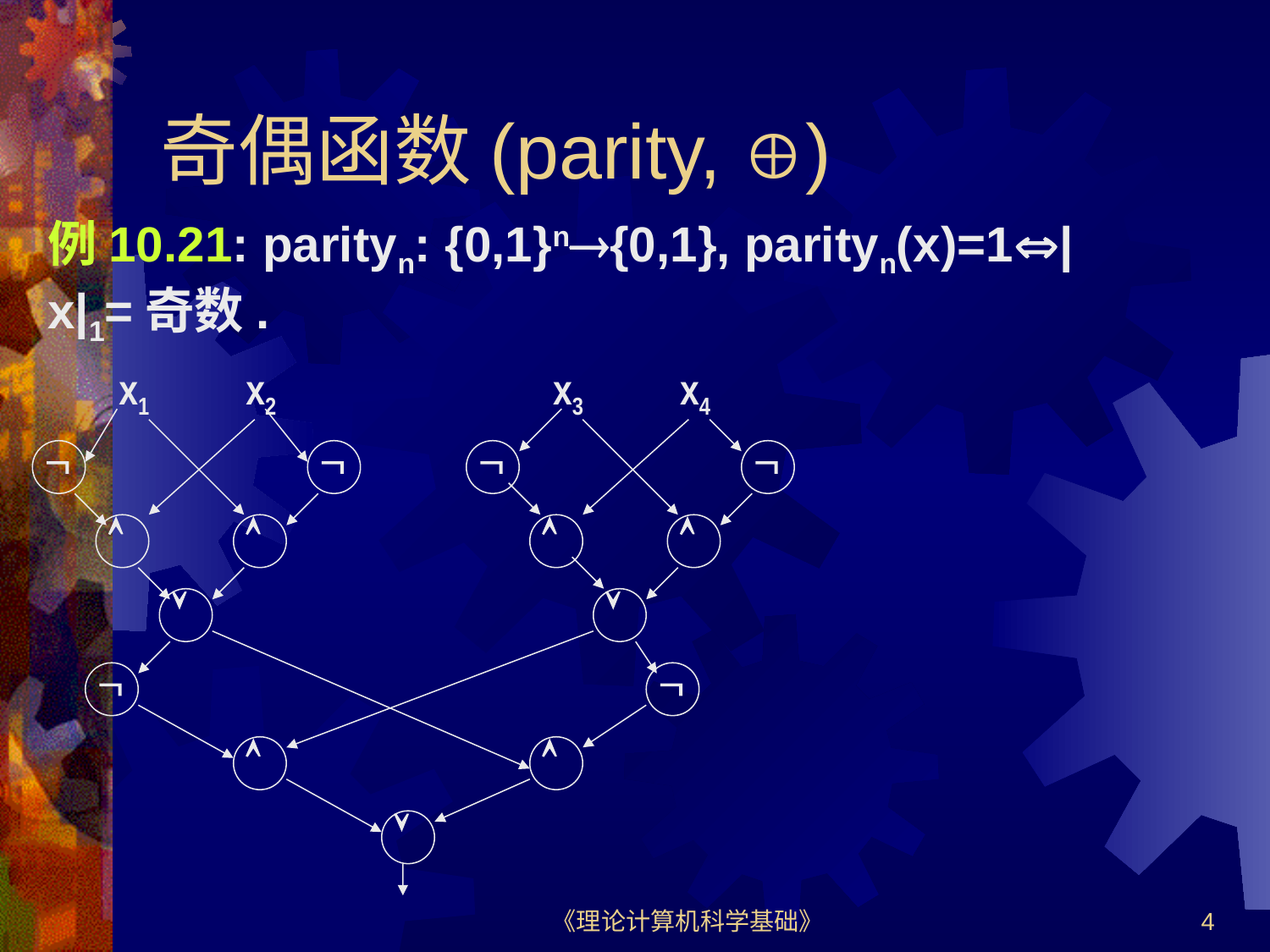

# 奇偶函数(parity, ⊕)
例10.21: parityn: {0,1}n→{0,1}, parityn(x)=1⇔|x|1=奇数.
x1
x2
x3
x4

¬
¬
¬
¬

∧
∧
∧
∧

∨
∨

¬
¬

∧
∧

∨

《理论计算机科学基础》
4